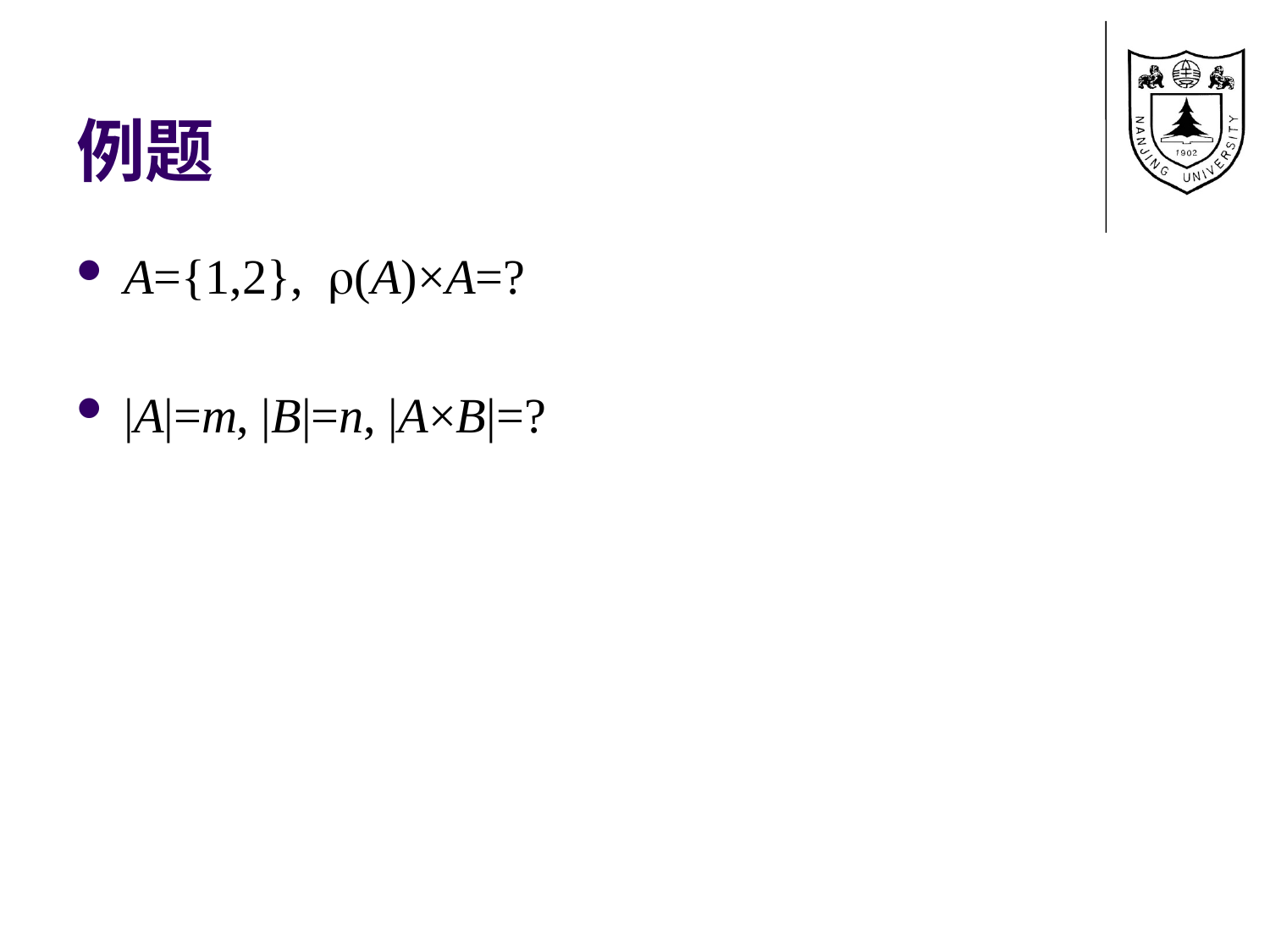

# 例题
A={1,2},  ρ(A)×A=?

|A|=m, |B|=n, |A×B|=?